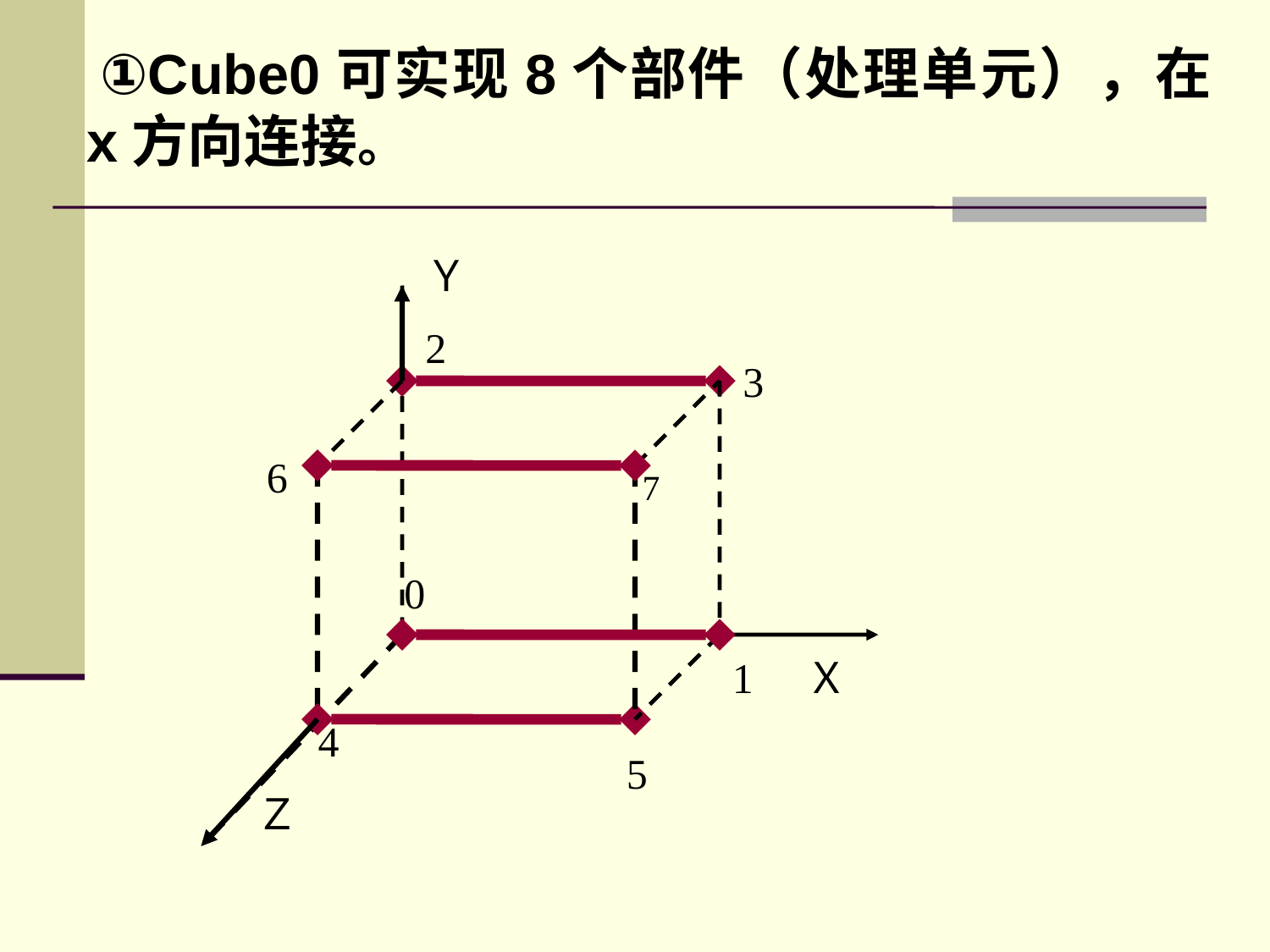

①Cube0可实现8个部件（处理单元），在x方向连接。

Ｙ
2

3

          6

  7

0

1　Ｘ
　　 4
　Ｚ

   5
31